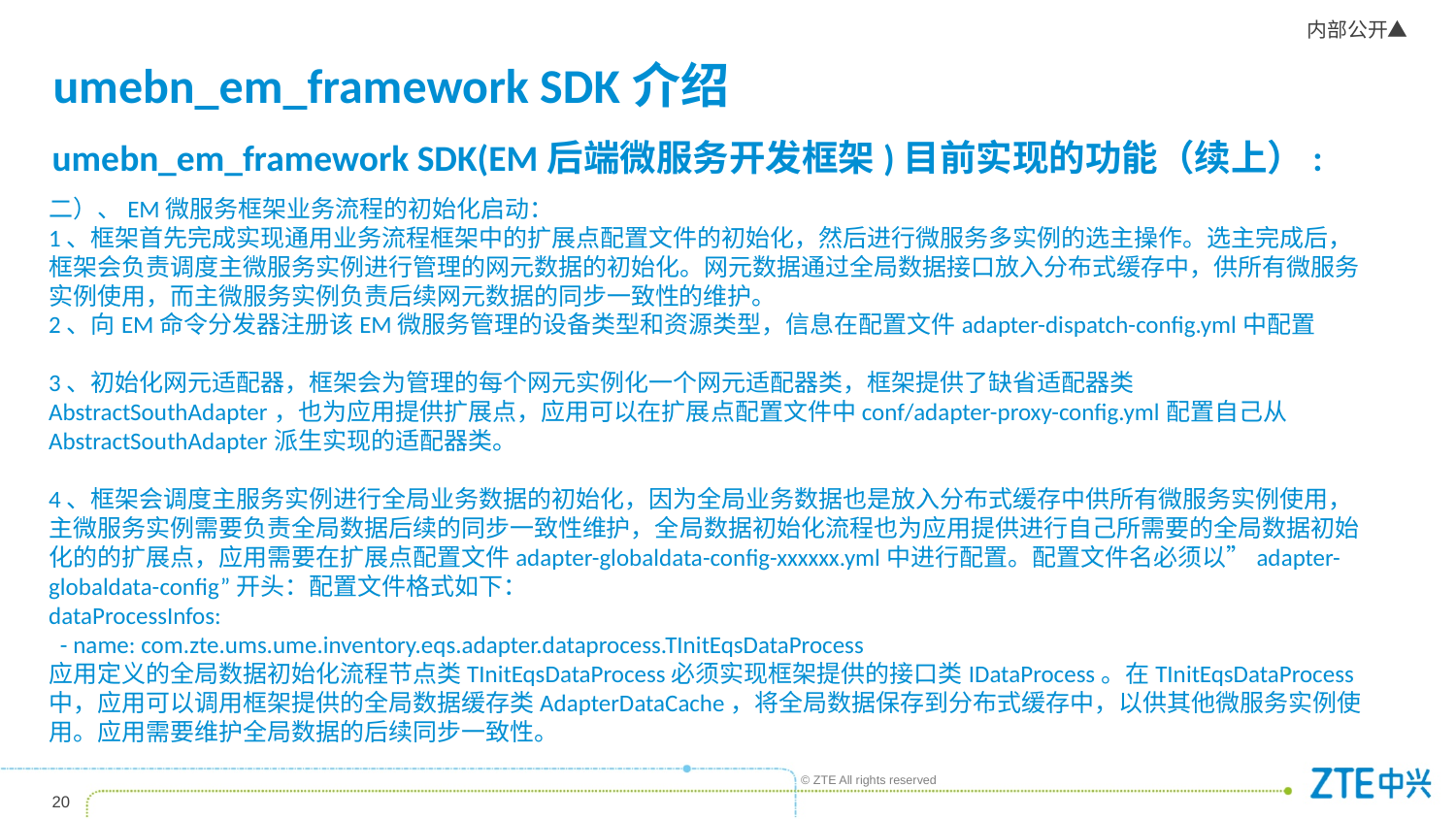

# umebn_em_framework SDK介绍
umebn_em_framework SDK(EM后端微服务开发框架)目前实现的功能（续上）:
二）、EM微服务框架业务流程的初始化启动：
1、框架首先完成实现通用业务流程框架中的扩展点配置文件的初始化，然后进行微服务多实例的选主操作。选主完成后，框架会负责调度主微服务实例进行管理的网元数据的初始化。网元数据通过全局数据接口放入分布式缓存中，供所有微服务实例使用，而主微服务实例负责后续网元数据的同步一致性的维护。
2、向EM命令分发器注册该EM微服务管理的设备类型和资源类型，信息在配置文件adapter-dispatch-config.yml中配置
3、初始化网元适配器，框架会为管理的每个网元实例化一个网元适配器类，框架提供了缺省适配器类AbstractSouthAdapter，也为应用提供扩展点，应用可以在扩展点配置文件中conf/adapter-proxy-config.yml配置自己从AbstractSouthAdapter派生实现的适配器类。

4、框架会调度主服务实例进行全局业务数据的初始化，因为全局业务数据也是放入分布式缓存中供所有微服务实例使用，主微服务实例需要负责全局数据后续的同步一致性维护，全局数据初始化流程也为应用提供进行自己所需要的全局数据初始化的的扩展点，应用需要在扩展点配置文件adapter-globaldata-config-xxxxxx.yml中进行配置。配置文件名必须以”adapter-globaldata-config”开头：配置文件格式如下：
dataProcessInfos:
  - name: com.zte.ums.ume.inventory.eqs.adapter.dataprocess.TInitEqsDataProcess
应用定义的全局数据初始化流程节点类TInitEqsDataProcess必须实现框架提供的接口类IDataProcess。在TInitEqsDataProcess中，应用可以调用框架提供的全局数据缓存类AdapterDataCache，将全局数据保存到分布式缓存中，以供其他微服务实例使用。应用需要维护全局数据的后续同步一致性。